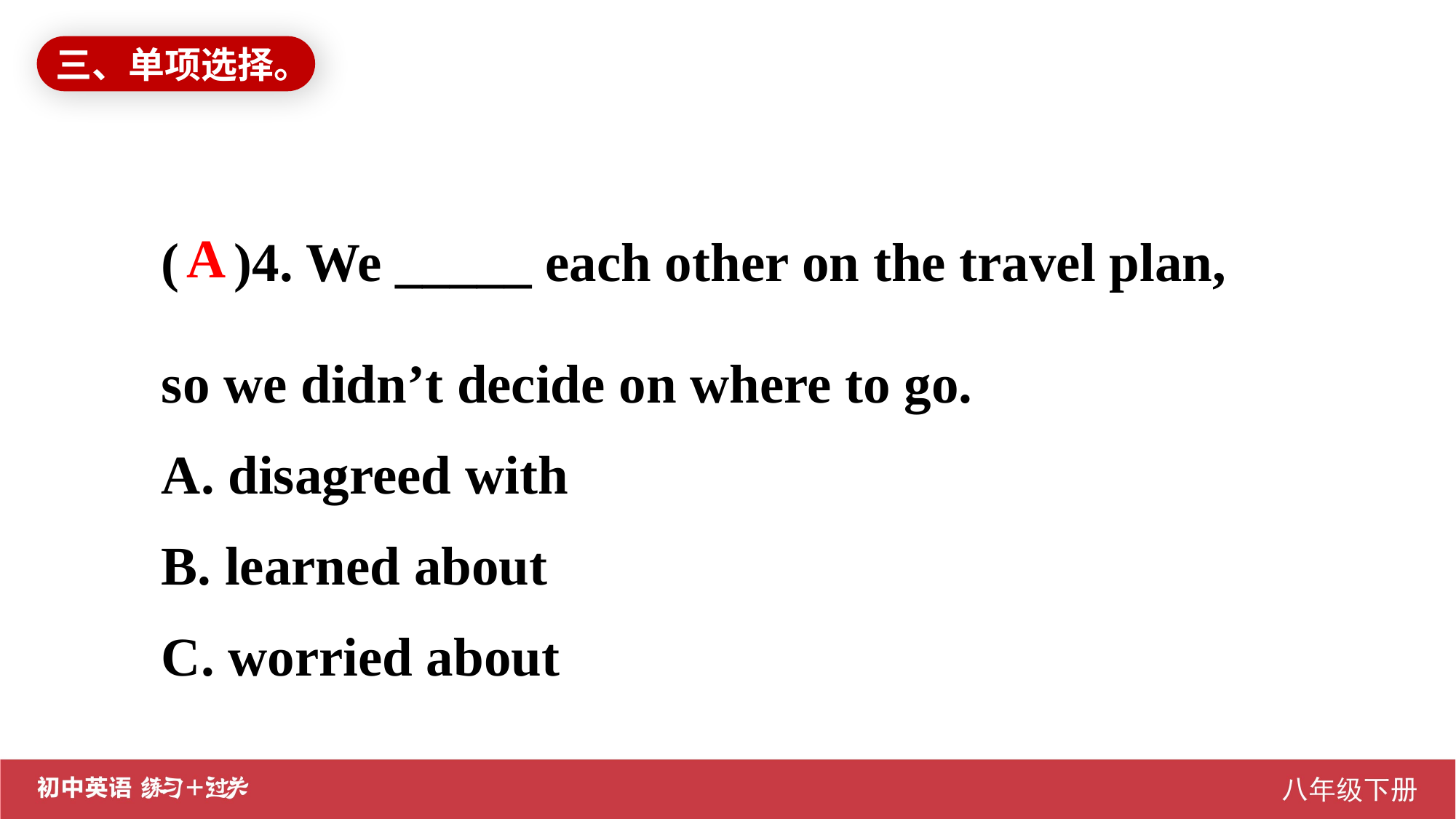

三、单项选择。
(    )4. We _____ each other on the travel plan,  so we didn’t decide on where to go.
A. disagreed with
B. learned about
C. worried about
A